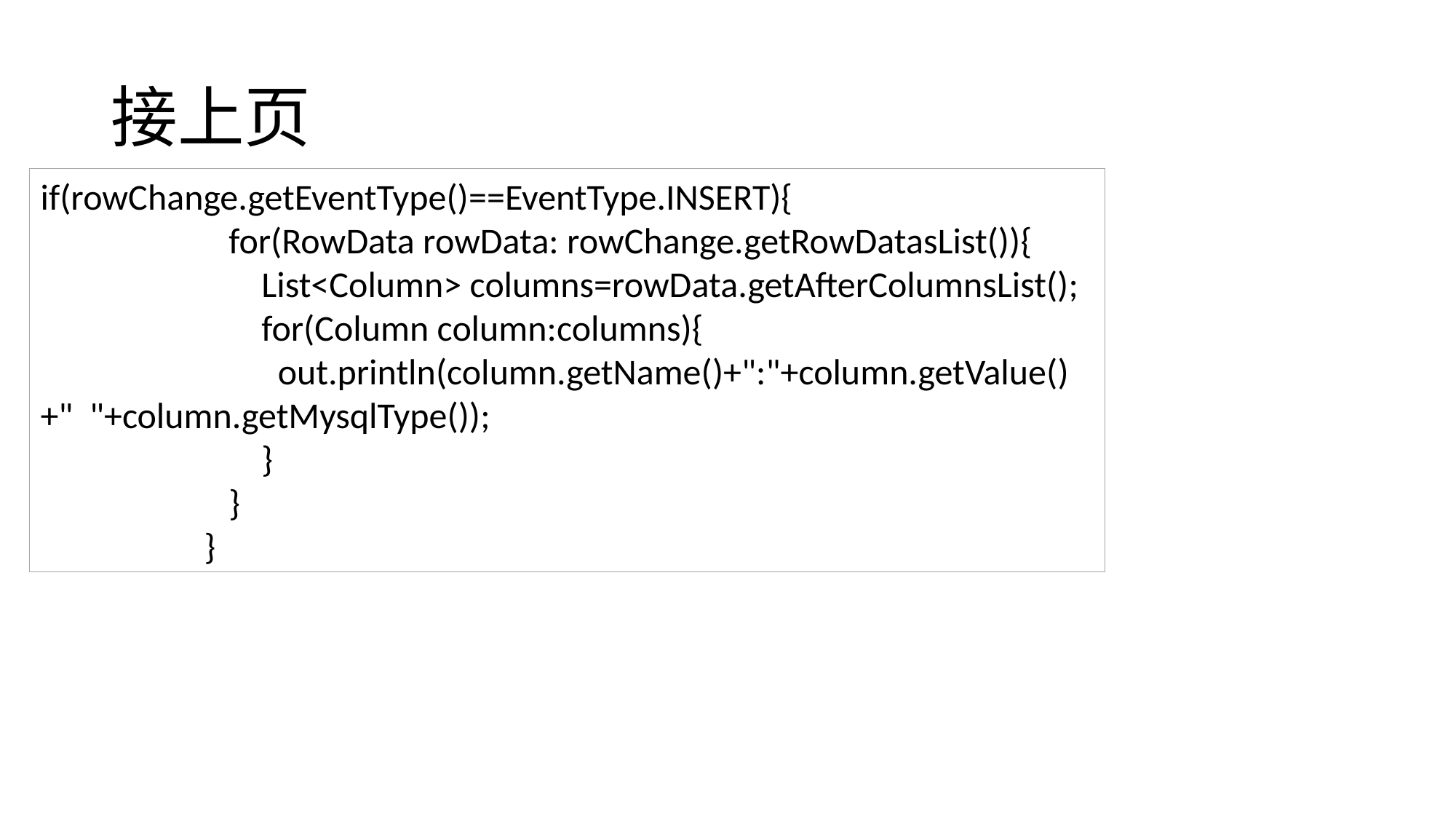

# 接上页
if(rowChange.getEventType()==EventType.INSERT){
                       for(RowData rowData: rowChange.getRowDatasList()){
                           List<Column> columns=rowData.getAfterColumnsList();
                           for(Column column:columns){
                             out.println(column.getName()+":"+column.getValue()+"  "+column.getMysqlType());
                           }
                       }
                    }